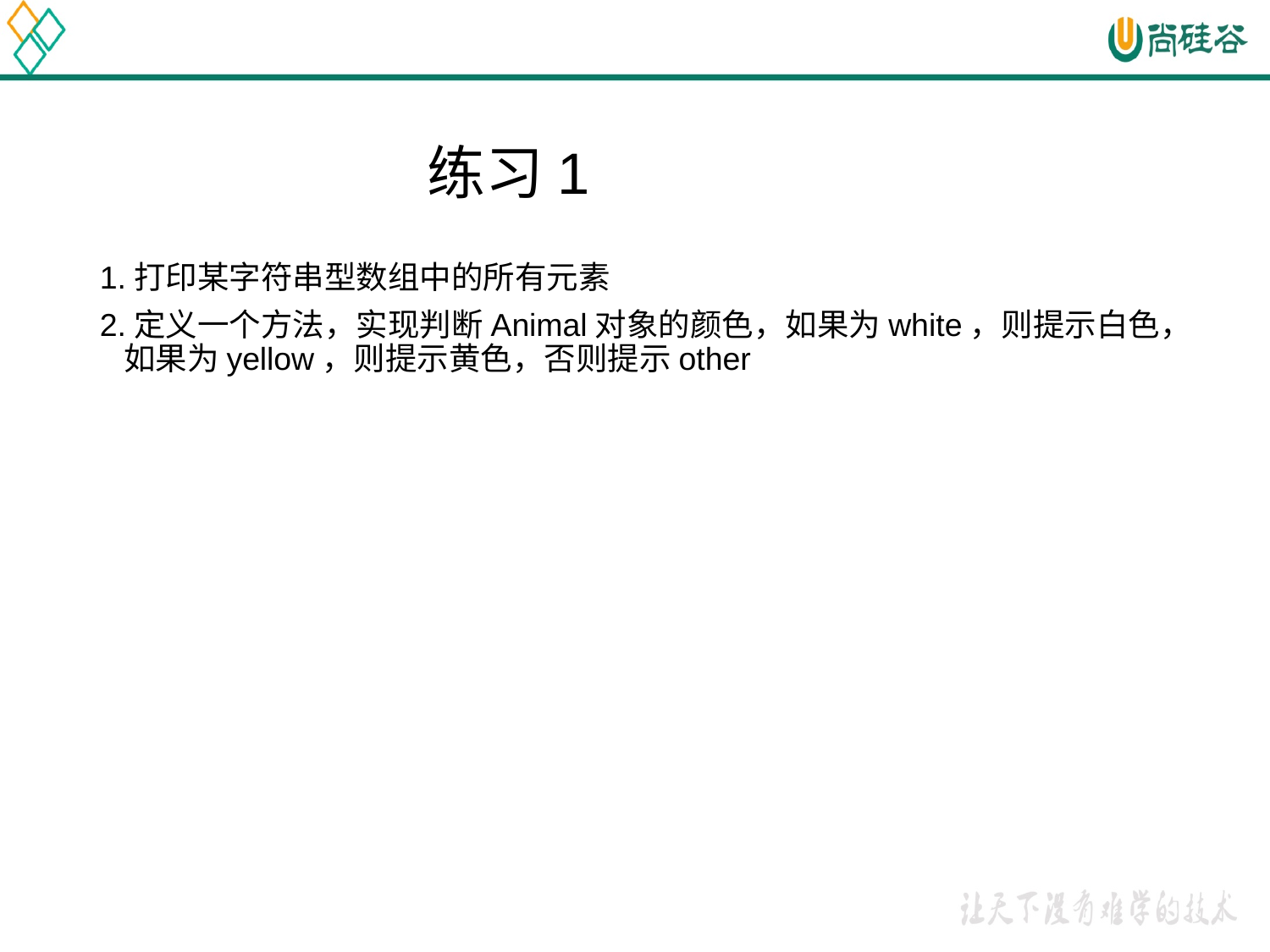

# 练习1
1.打印某字符串型数组中的所有元素
2.定义一个方法，实现判断Animal对象的颜色，如果为white，则提示白色，如果为yellow，则提示黄色，否则提示other